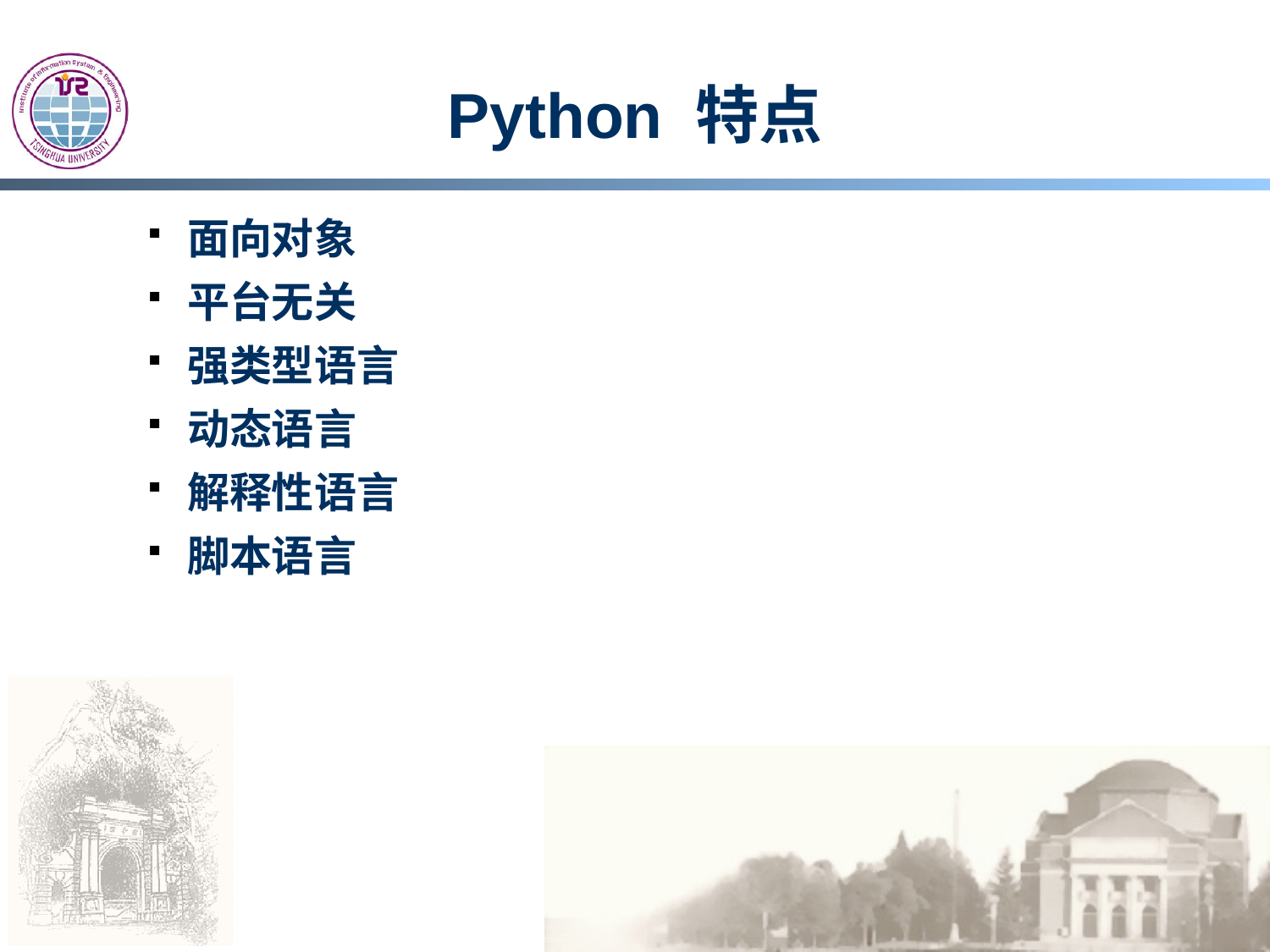

# Python 特点
面向对象
平台无关
强类型语言
动态语言
解释性语言
脚本语言